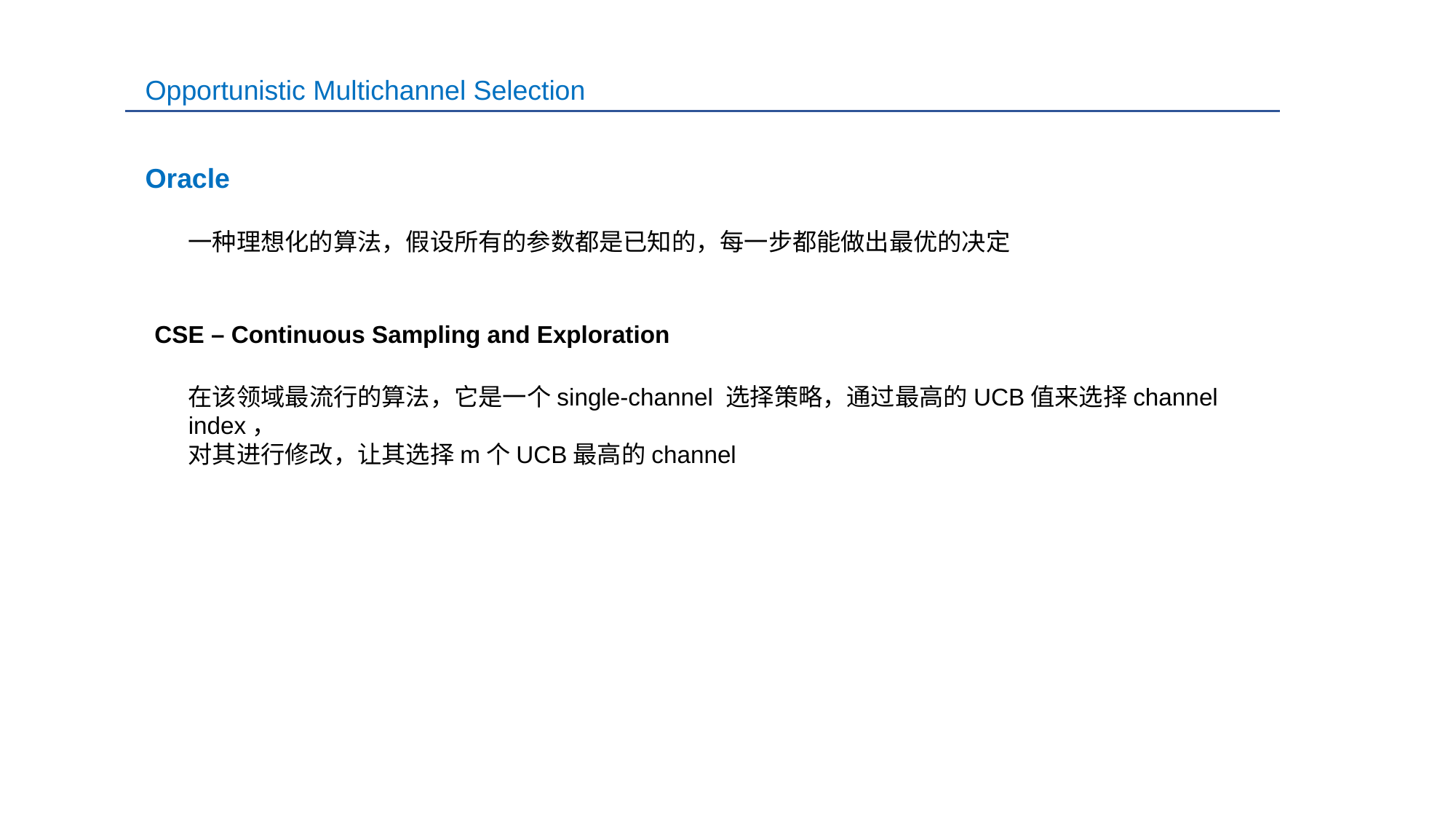

Opportunistic Multichannel Selection

Oracle
一种理想化的算法，假设所有的参数都是已知的，每一步都能做出最优的决定
CSE – Continuous Sampling and Exploration
在该领域最流行的算法，它是一个single-channel 选择策略，通过最高的UCB值来选择channel index，
对其进行修改，让其选择m个UCB最高的channel